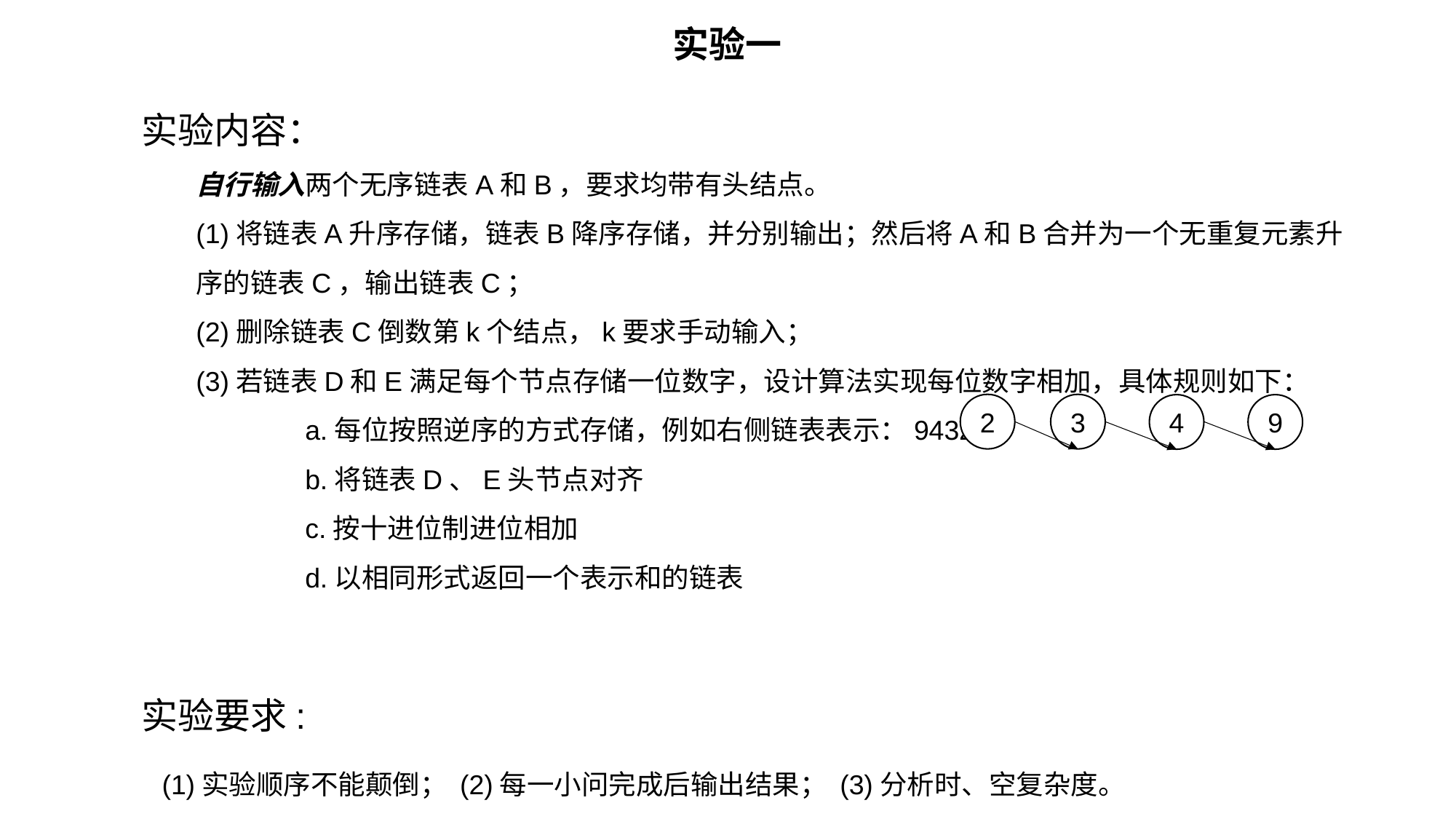

实验一
实验内容：
自行输入两个无序链表A和B，要求均带有头结点。
(1)将链表A升序存储，链表B降序存储，并分别输出；然后将A和B合并为一个无重复元素升序的链表C，输出链表C；
(2)删除链表C倒数第k个结点，k要求手动输入；
(3)若链表D和E满足每个节点存储一位数字，设计算法实现每位数字相加，具体规则如下：
	a.每位按照逆序的方式存储，例如右侧链表表示：9432
	b.将链表D、E头节点对齐
	c.按十进位制进位相加
	d.以相同形式返回一个表示和的链表
2
3
4
9
实验要求:
  (1)实验顺序不能颠倒； (2)每一小问完成后输出结果； (3)分析时、空复杂度。